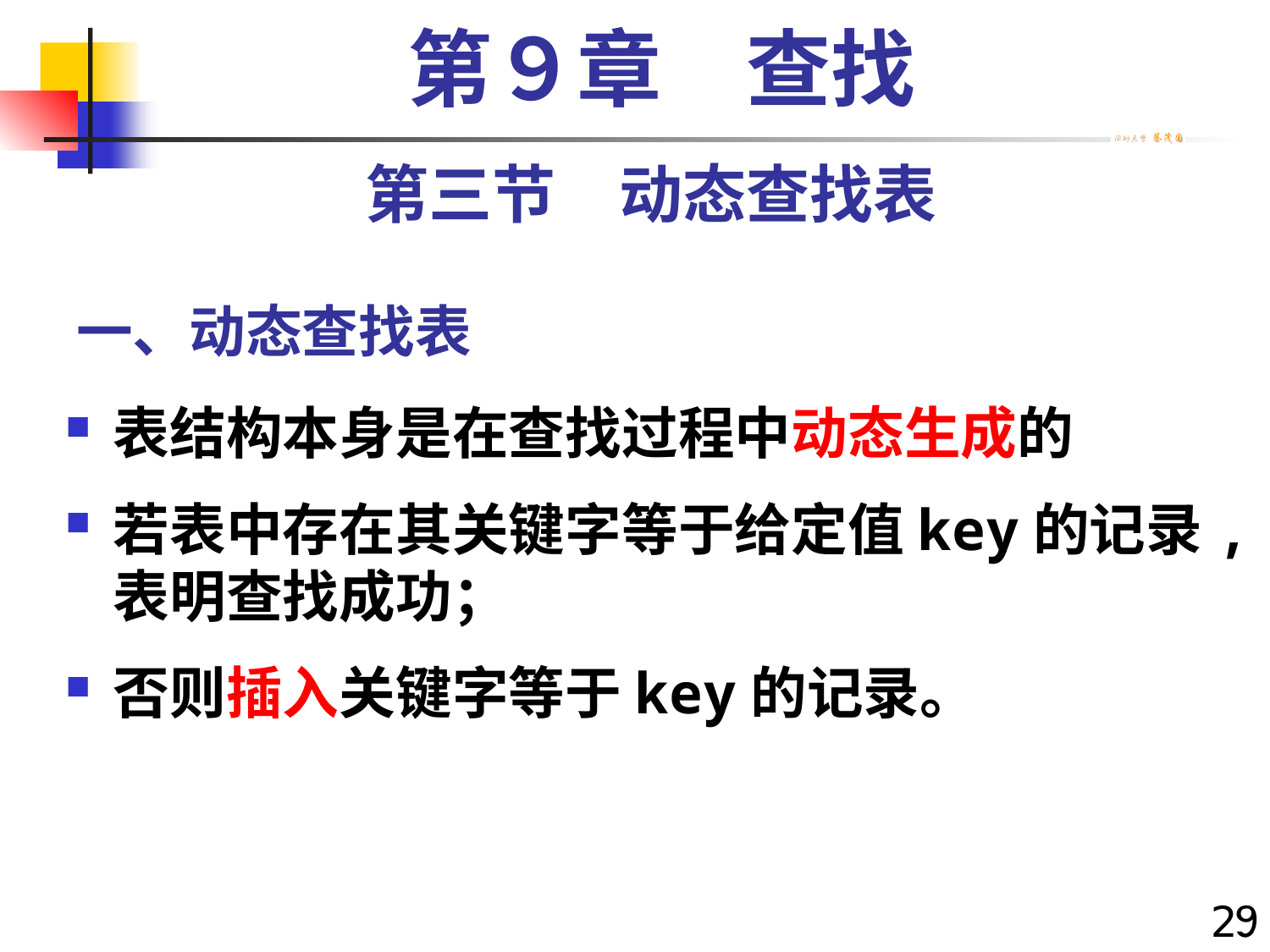

第９章　查找
第三节　动态查找表
# 一、动态查找表
表结构本身是在查找过程中动态生成的
若表中存在其关键字等于给定值key的记录,表明查找成功；
否则插入关键字等于key的记录。
29